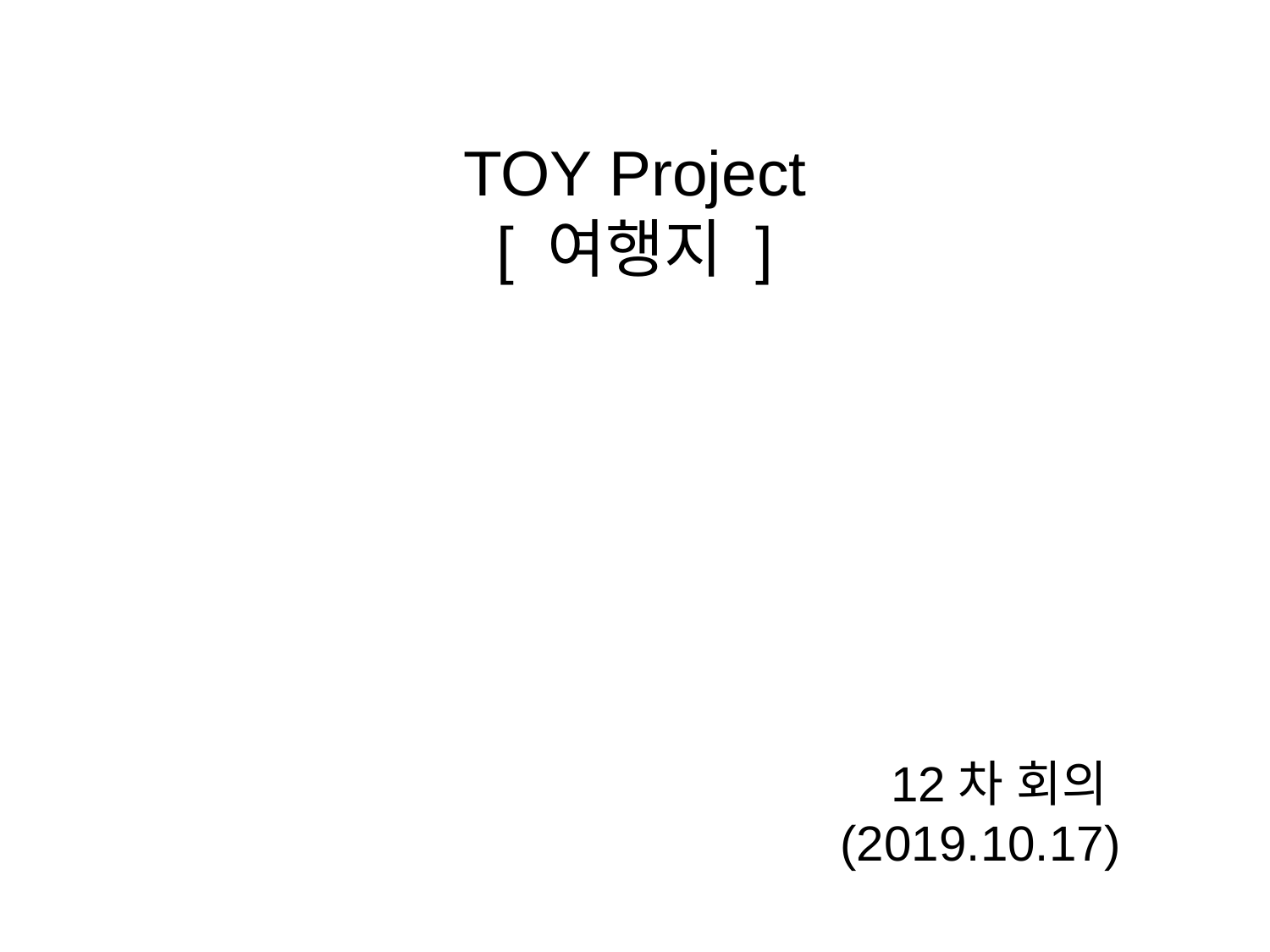

TOY Project
[ 여행지 ]
12차 회의
(2019.10.17)